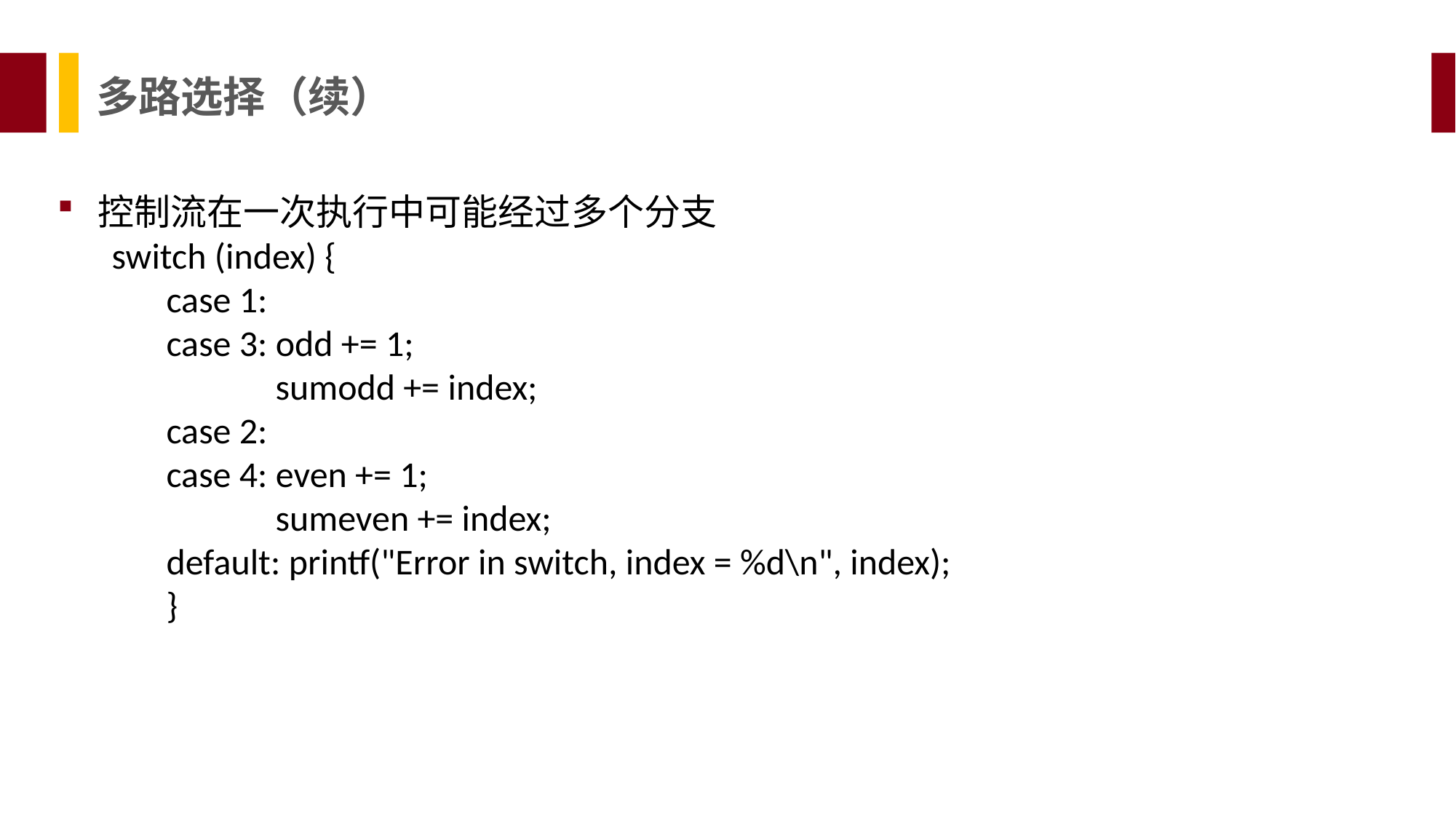

多路选择（续）
控制流在一次执行中可能经过多个分支
switch (index) {
case 1:
case 3: odd += 1;
sumodd += index;
case 2:
case 4: even += 1;
sumeven += index;
default: printf("Error in switch, index = %d\n", index);
}